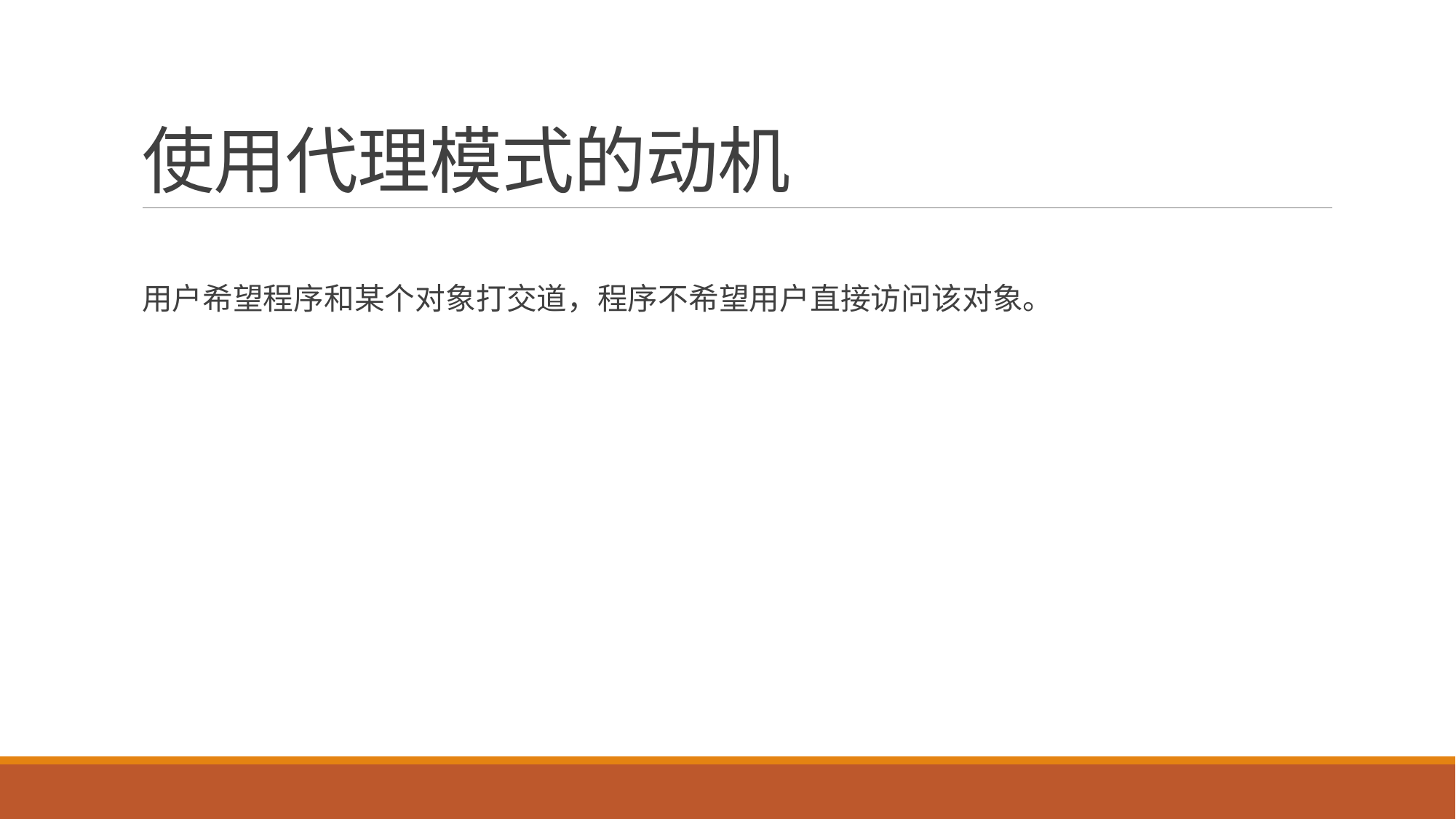

# 使用代理模式的动机

用户希望程序和某个对象打交道，程序不希望用户直接访问该对象。